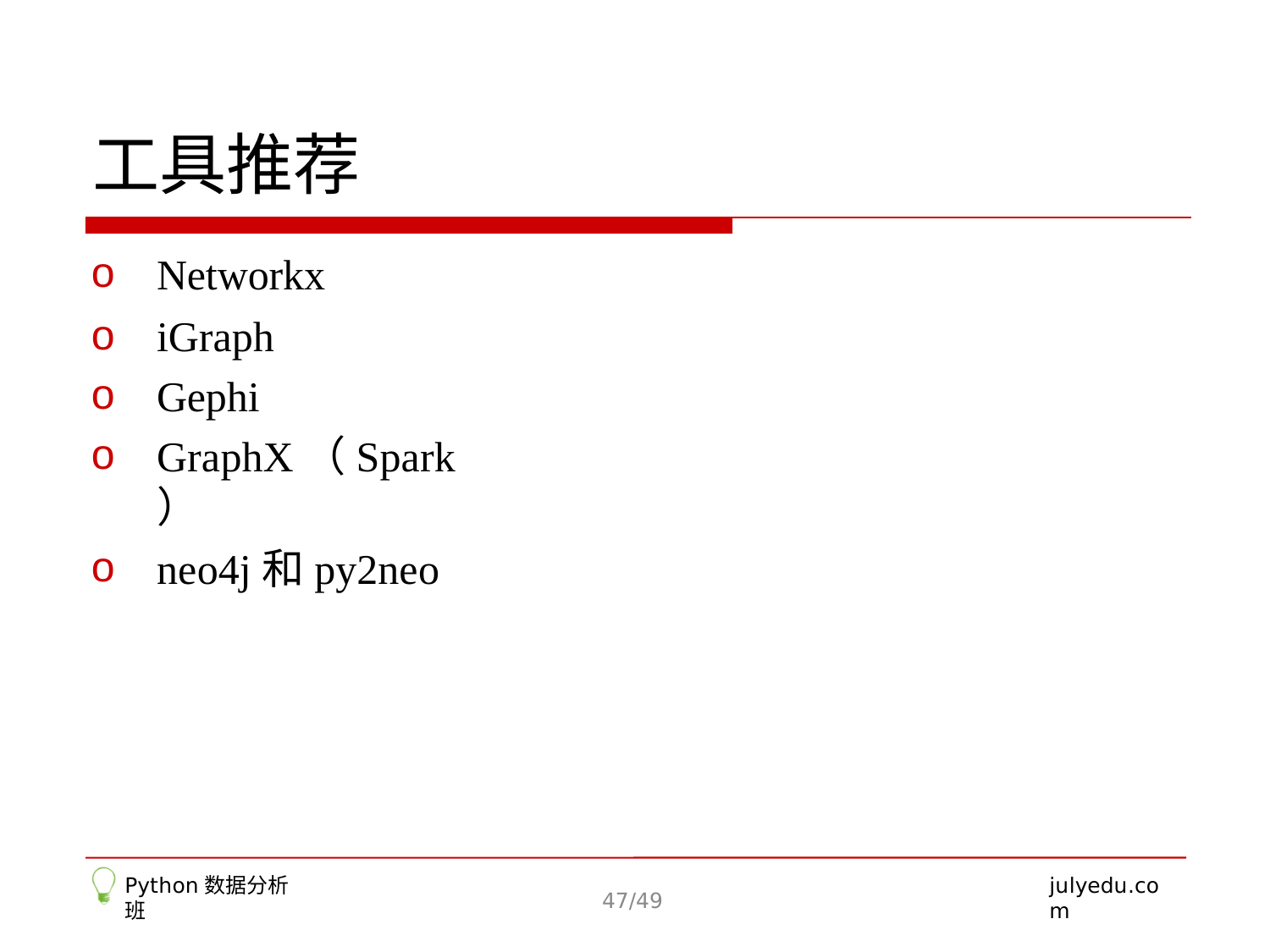

# 工具推荐

Networkx
iGraph
Gephi
GraphX（Spark）
neo4j和py2neo

Python数据分析班
julyedu.com
47/49